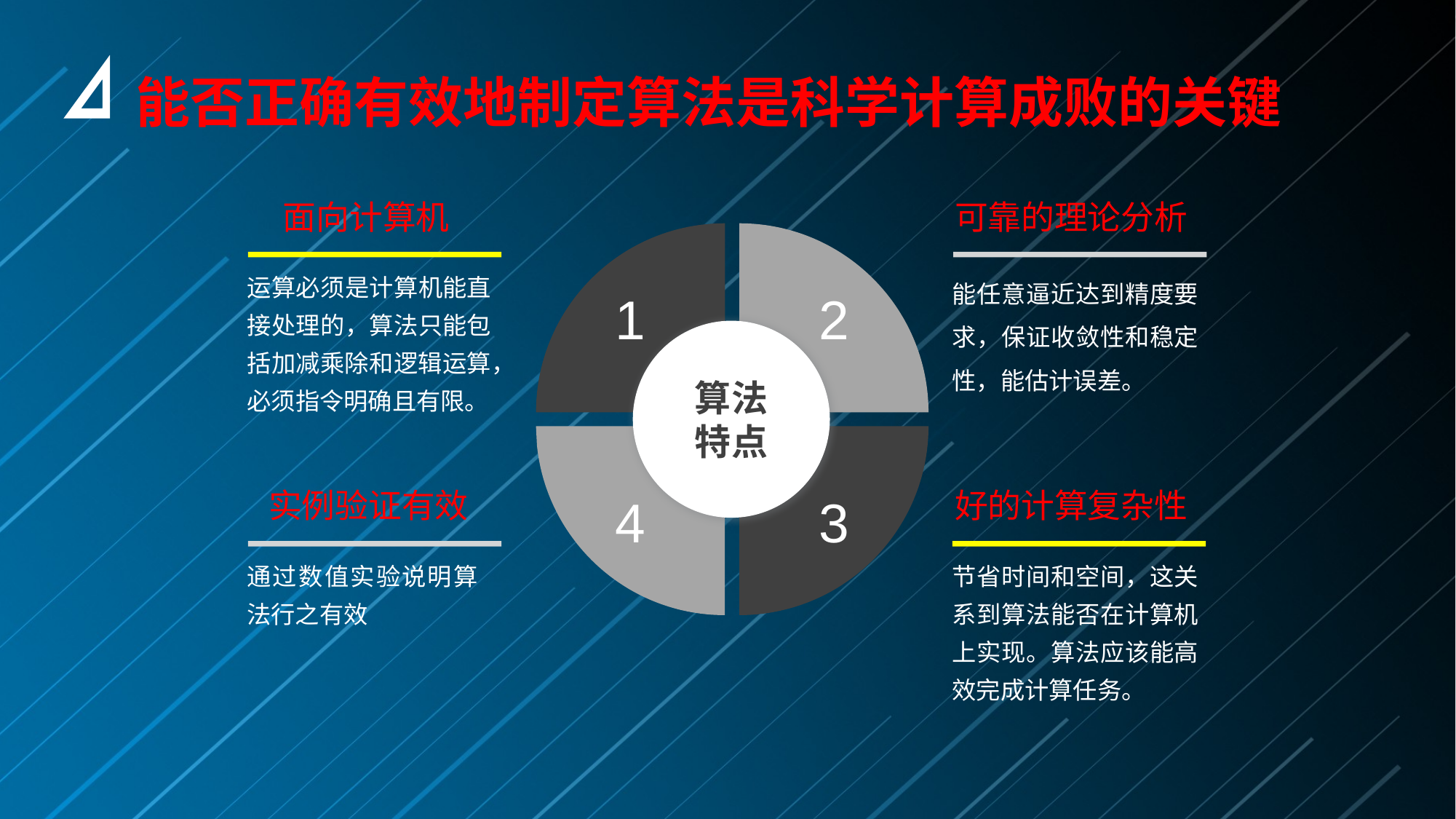

能否正确有效地制定算法是科学计算成败的关键
面向计算机
可靠的理论分析
1
2

运算必须是计算机能直接处理的，算法只能包括加减乘除和逻辑运算，必须指令明确且有限。
能任意逼近达到精度要求，保证收敛性和稳定性，能估计误差。
算法
特点
4
3
实例验证有效
好的计算复杂性

通过数值实验说明算法行之有效
节省时间和空间，这关系到算法能否在计算机上实现。算法应该能高效完成计算任务。